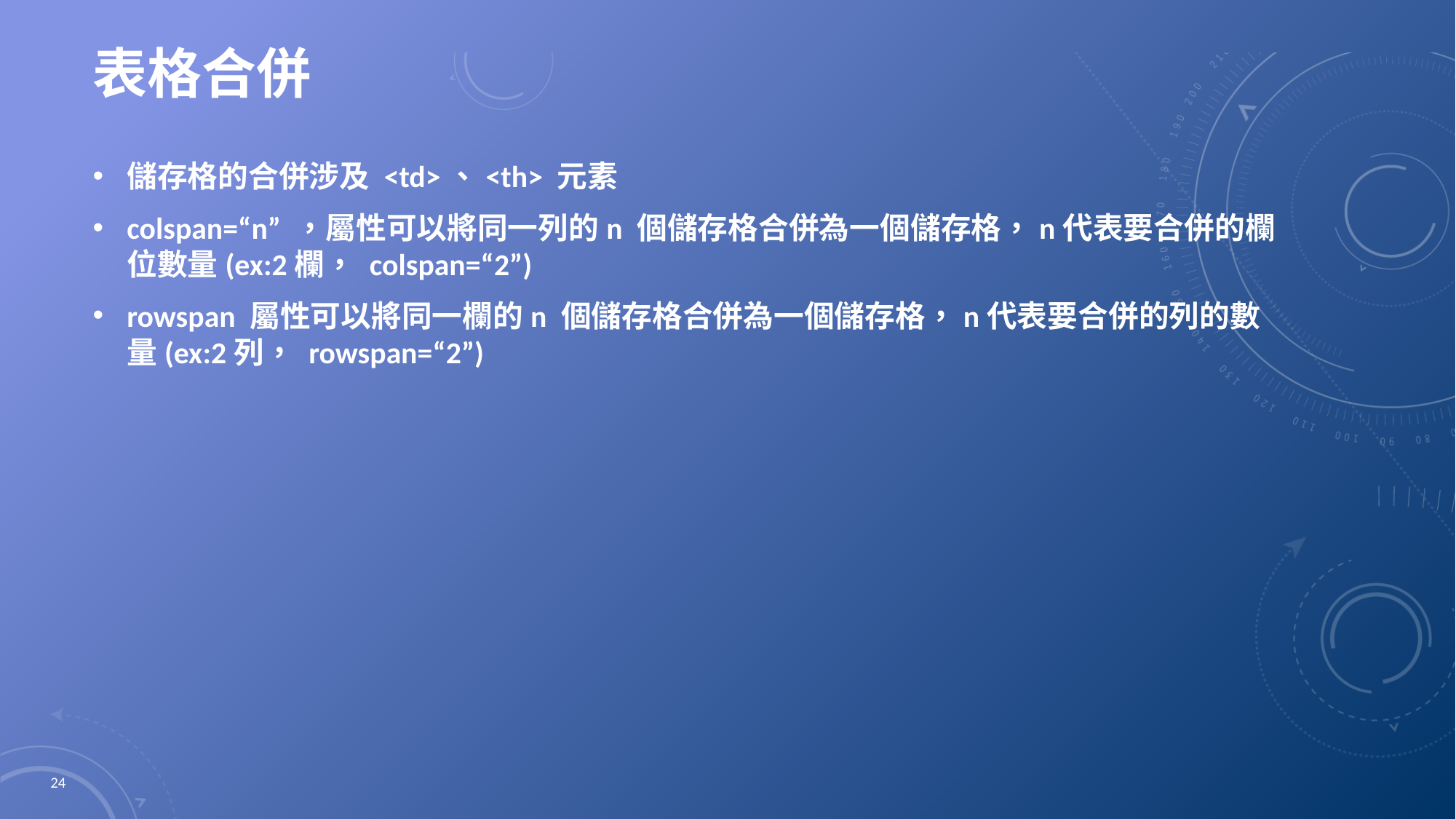

# 表格合併
儲存格的合併涉及 <td>、<th> 元素
colspan=“n” ，屬性可以將同一列的n 個儲存格合併為一個儲存格，n代表要合併的欄位數量(ex:2欄， colspan=“2”)
rowspan 屬性可以將同一欄的n 個儲存格合併為一個儲存格，n代表要合併的列的數量(ex:2列， rowspan=“2”)

24